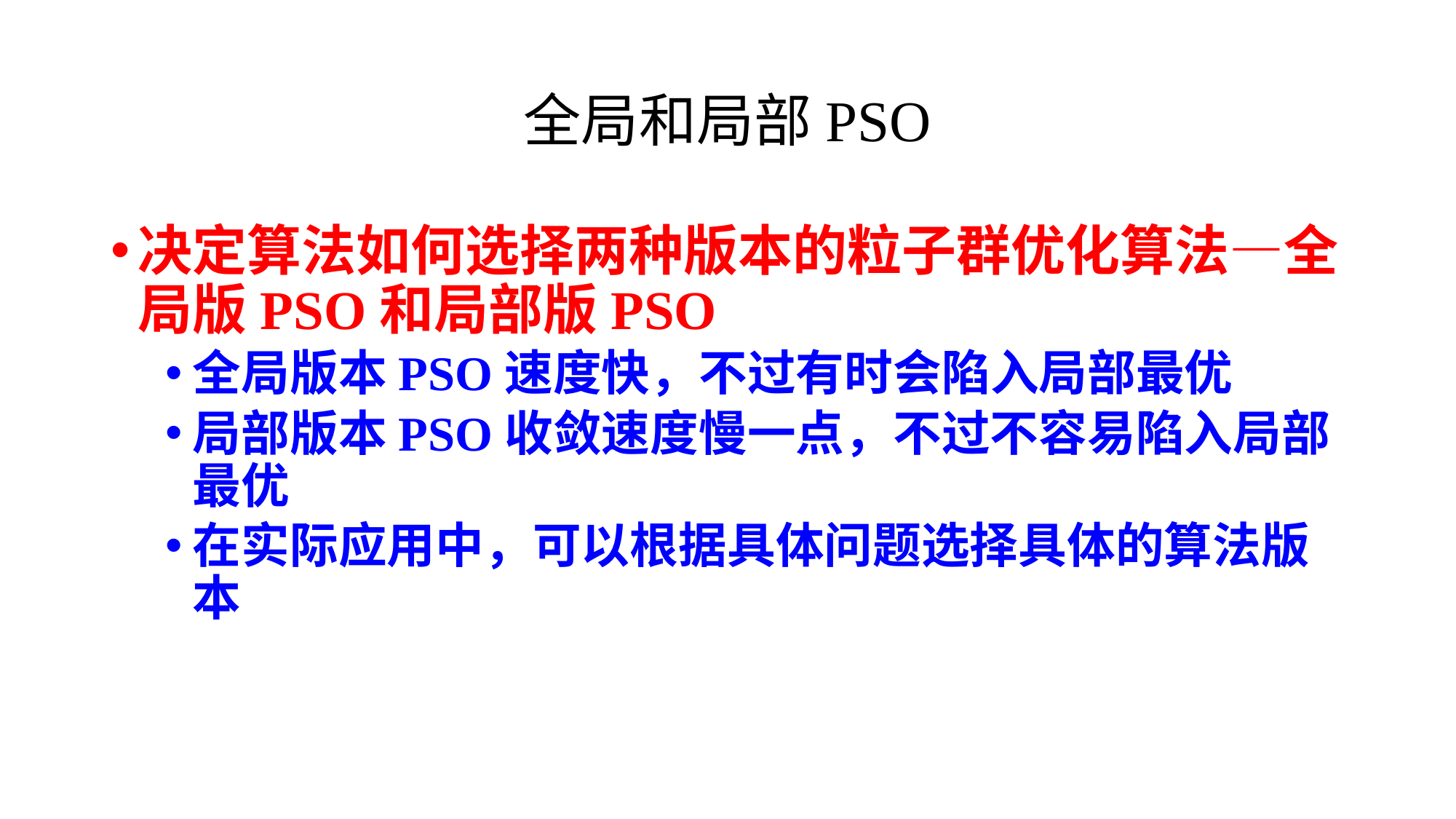

# 全局和局部PSO
决定算法如何选择两种版本的粒子群优化算法—全局版PSO和局部版PSO
全局版本PSO速度快，不过有时会陷入局部最优
局部版本PSO收敛速度慢一点，不过不容易陷入局部最优
在实际应用中，可以根据具体问题选择具体的算法版本